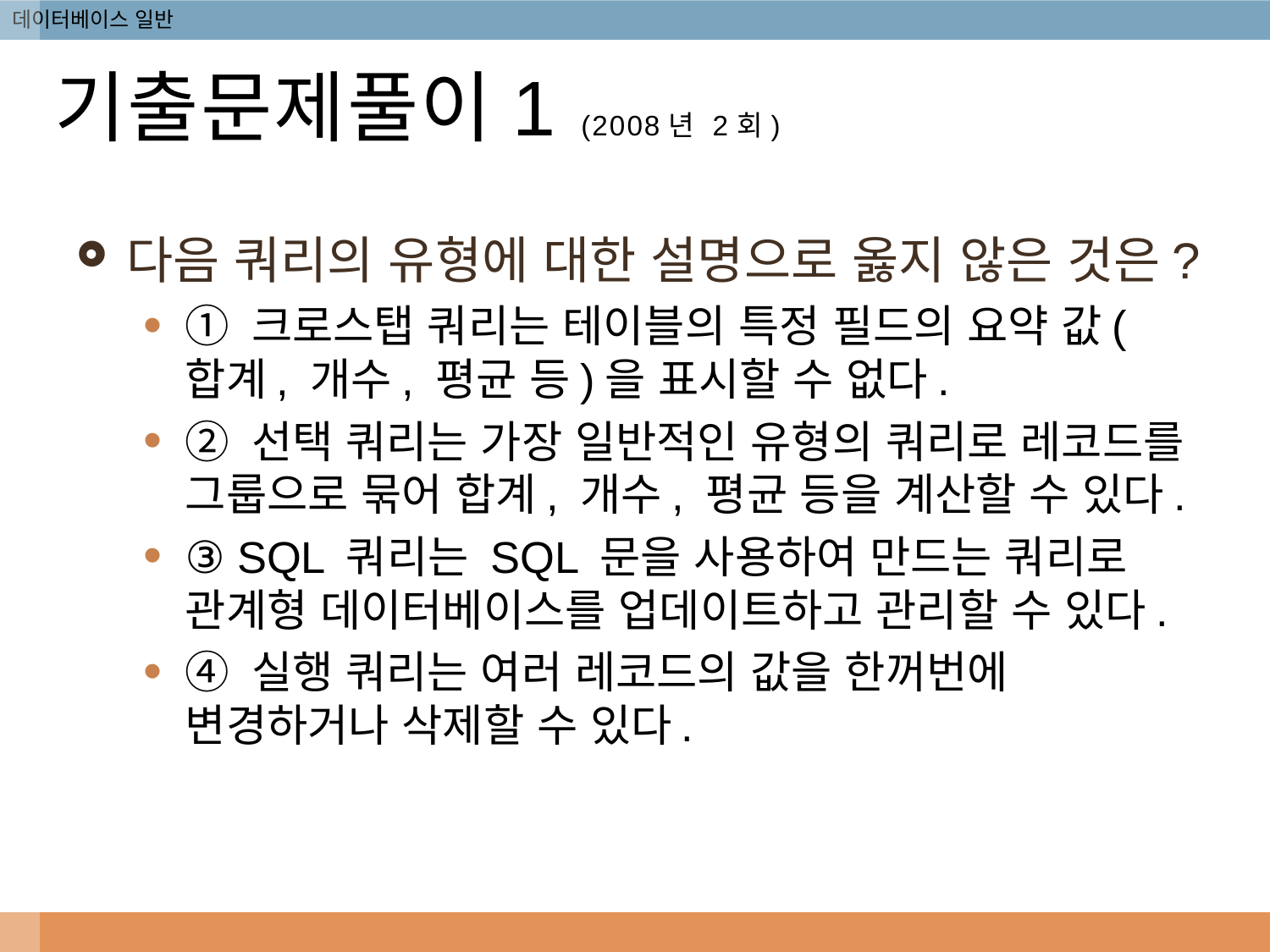

# 기출문제풀이1 (2008년 2회)
다음 쿼리의 유형에 대한 설명으로 옳지 않은 것은?
① 크로스탭 쿼리는 테이블의 특정 필드의 요약 값(합계, 개수, 평균 등)을 표시할 수 없다.
② 선택 쿼리는 가장 일반적인 유형의 쿼리로 레코드를 그룹으로 묶어 합계, 개수, 평균 등을 계산할 수 있다.
③ SQL 쿼리는 SQL 문을 사용하여 만드는 쿼리로 관계형 데이터베이스를 업데이트하고 관리할 수 있다.
④ 실행 쿼리는 여러 레코드의 값을 한꺼번에 변경하거나 삭제할 수 있다.